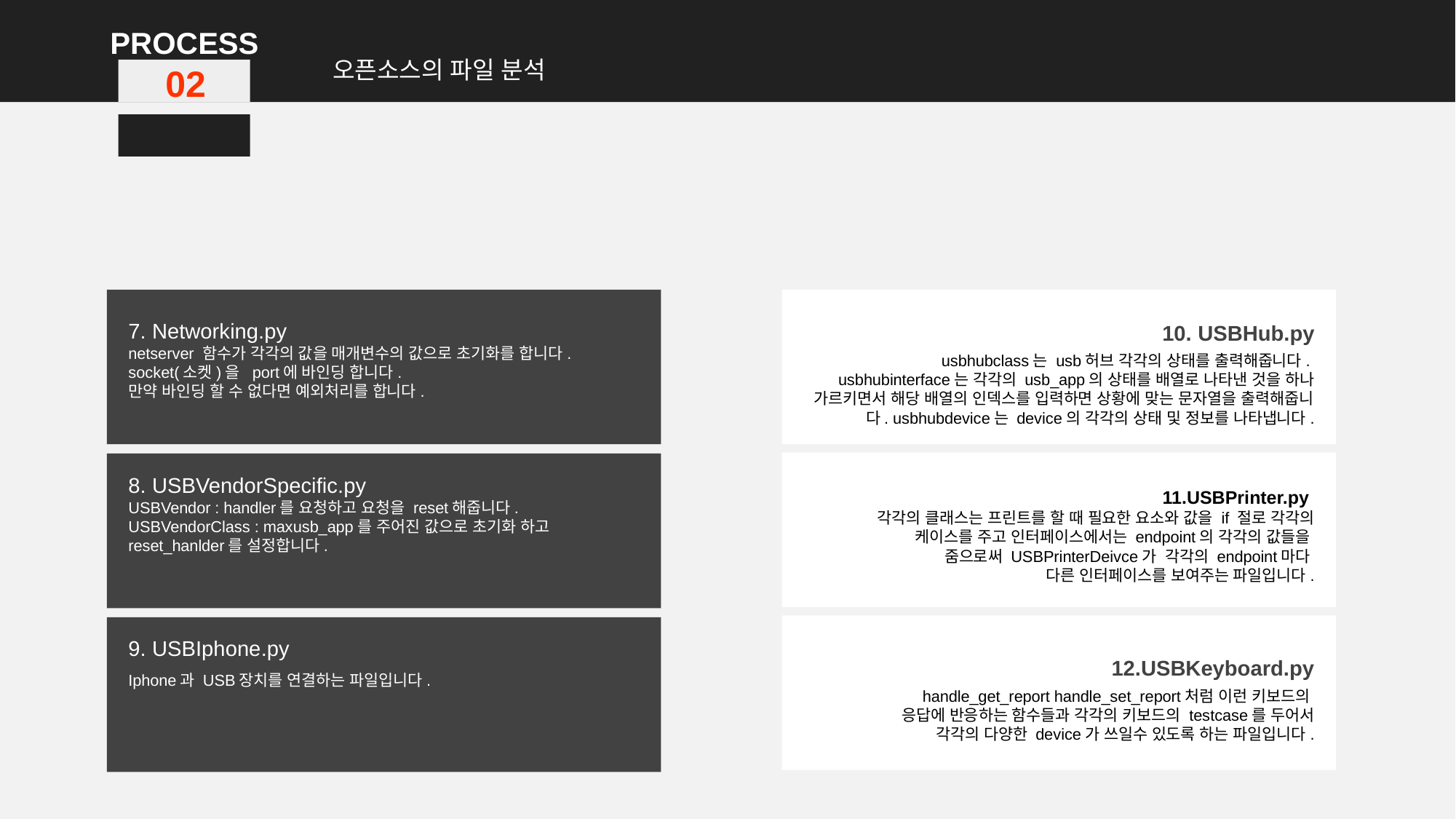

PROCESS
오픈소스의 파일 분석
02

7. Networking.py
netserver 함수가 각각의 값을 매개변수의 값으로 초기화를 합니다.
socket(소켓)을  port에 바인딩 합니다.
만약 바인딩 할 수 없다면 예외처리를 합니다.

10. USBHub.py

usbhubclass는 usb허브 각각의 상태를 출력해줍니다.
usbhubinterface는 각각의 usb_app의 상태를 배열로 나타낸 것을 하나 가르키면서 해당 배열의 인덱스를 입력하면 상황에 맞는 문자열을 출력해줍니다. usbhubdevice는 device의 각각의 상태 및 정보를 나타냅니다.
11.USBPrinter.py
각각의 클래스는 프린트를 할 때 필요한 요소와 값을 if 절로 각각의
 케이스를 주고 인터페이스에서는 endpoint의 각각의 값들을
줌으로써 USBPrinterDeivce가  각각의 endpoint마다
다른 인터페이스를 보여주는 파일입니다.
8. USBVendorSpecific.py
USBVendor : handler를 요청하고 요청을 reset해줍니다.
USBVendorClass : maxusb_app를 주어진 값으로 초기화 하고 reset_hanlder를 설정합니다.

12.USBKeyboard.py

handle_get_report handle_set_report처럼 이런 키보드의
응답에 반응하는 함수들과 각각의 키보드의 testcase를 두어서
각각의 다양한 device가 쓰일수 있도록 하는 파일입니다.
9. USBIphone.py
Iphone과 USB장치를 연결하는 파일입니다.